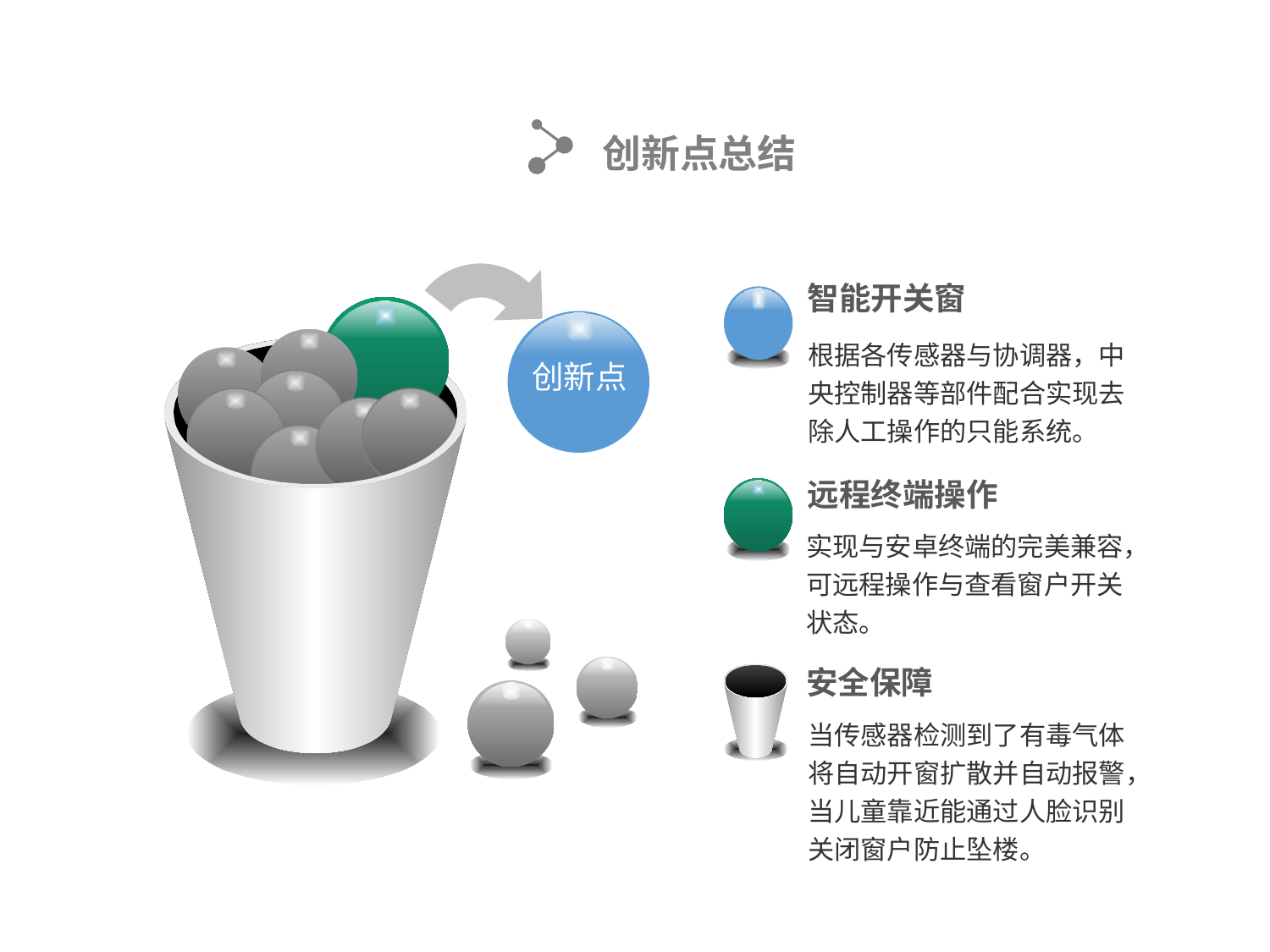

创新点总结

智能开关窗

根据各传感器与协调器，中央控制器等部件配合实现去除人工操作的只能系统。
创新点
远程终端操作

实现与安卓终端的完美兼容，可远程操作与查看窗户开关状态。

安全保障

当传感器检测到了有毒气体将自动开窗扩散并自动报警，当儿童靠近能通过人脸识别关闭窗户防止坠楼。